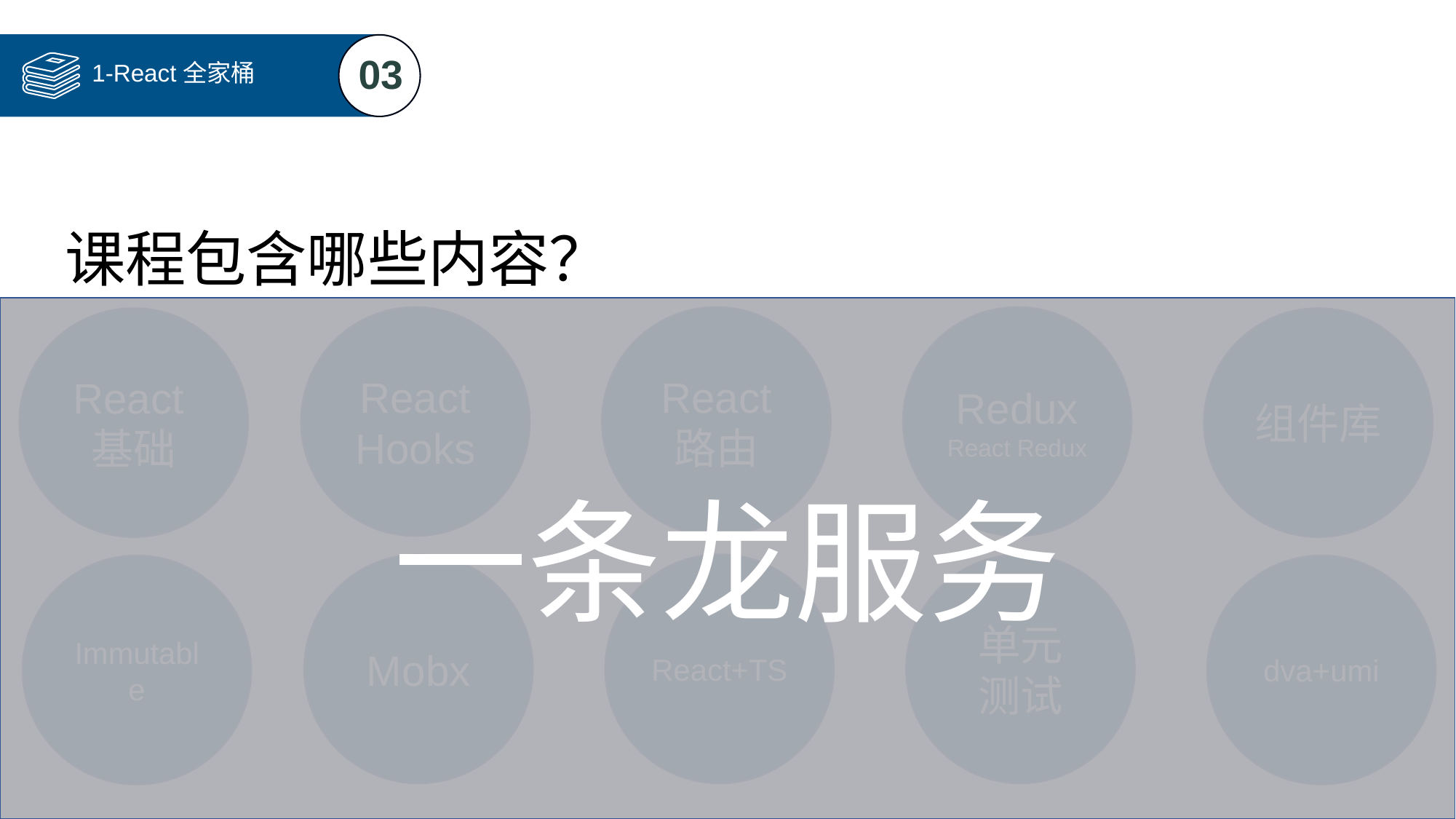

03
1-React全家桶

课程包含哪些内容？
一条龙服务
React Hooks
React 路由
Redux
React Redux
React基础
组件库
Mobx
React+TS
单元
测试
Immutable
dva+umi